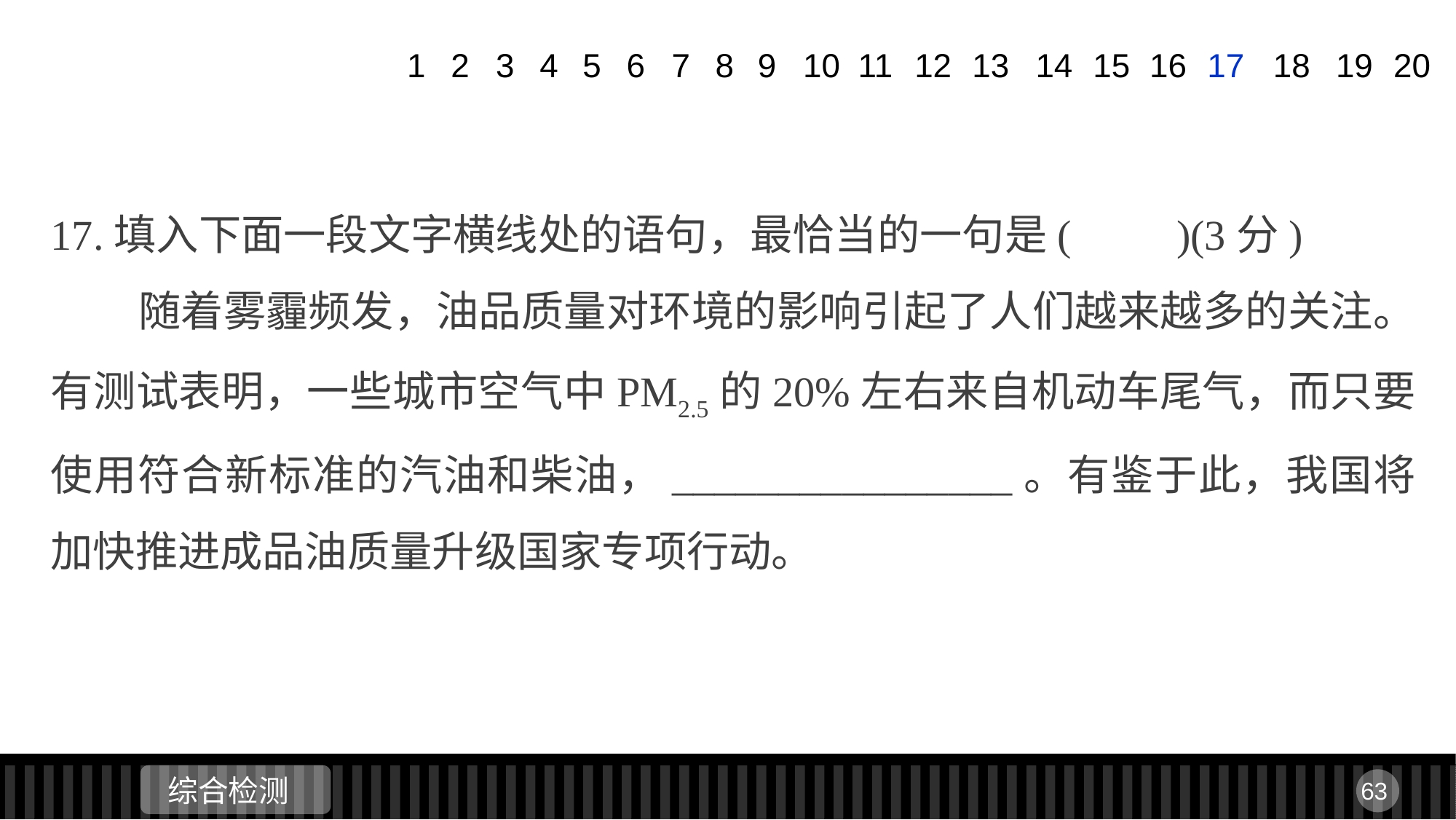

1
2
3
4
5
6
7
8
9
11
12
13
14
15
16
17
18
19
20
10
17.填入下面一段文字横线处的语句，最恰当的一句是(　　)(3分)
        随着雾霾频发，油品质量对环境的影响引起了人们越来越多的关注。有测试表明，一些城市空气中PM2.5的20%左右来自机动车尾气，而只要使用符合新标准的汽油和柴油，________________。有鉴于此，我国将加快推进成品油质量升级国家专项行动。